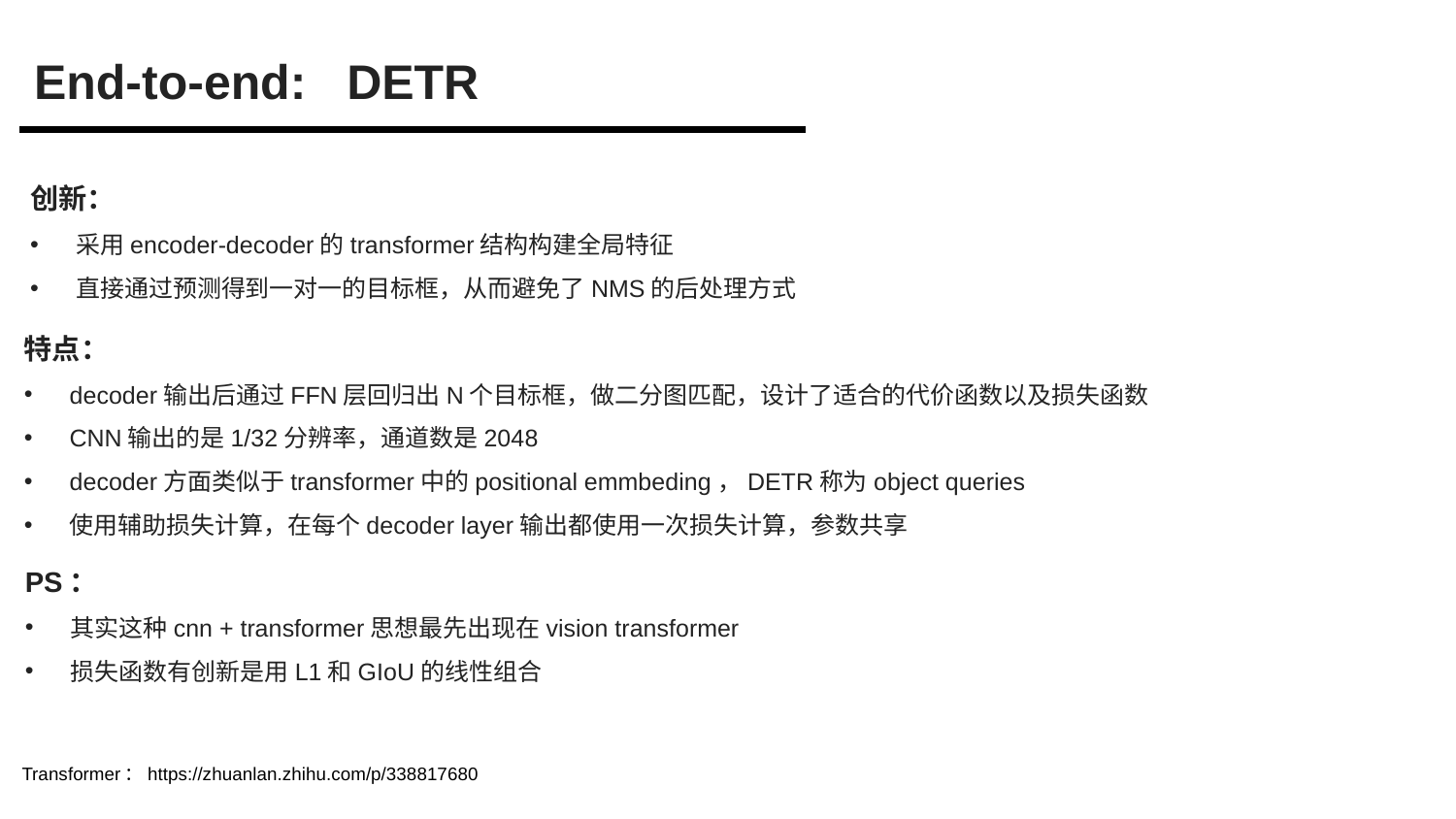

End-to-end:   DETR
创新：
采用encoder-decoder的transformer结构构建全局特征
直接通过预测得到一对一的目标框，从而避免了NMS的后处理方式
特点：
decoder输出后通过FFN层回归出N个目标框，做二分图匹配，设计了适合的代价函数以及损失函数
CNN输出的是1/32分辨率，通道数是2048
decoder方面类似于transformer中的positional emmbeding，DETR称为object queries
使用辅助损失计算，在每个decoder layer输出都使用一次损失计算，参数共享
PS：
其实这种cnn + transformer思想最先出现在vision transformer
损失函数有创新是用L1和GIoU的线性组合
Transformer：https://zhuanlan.zhihu.com/p/338817680